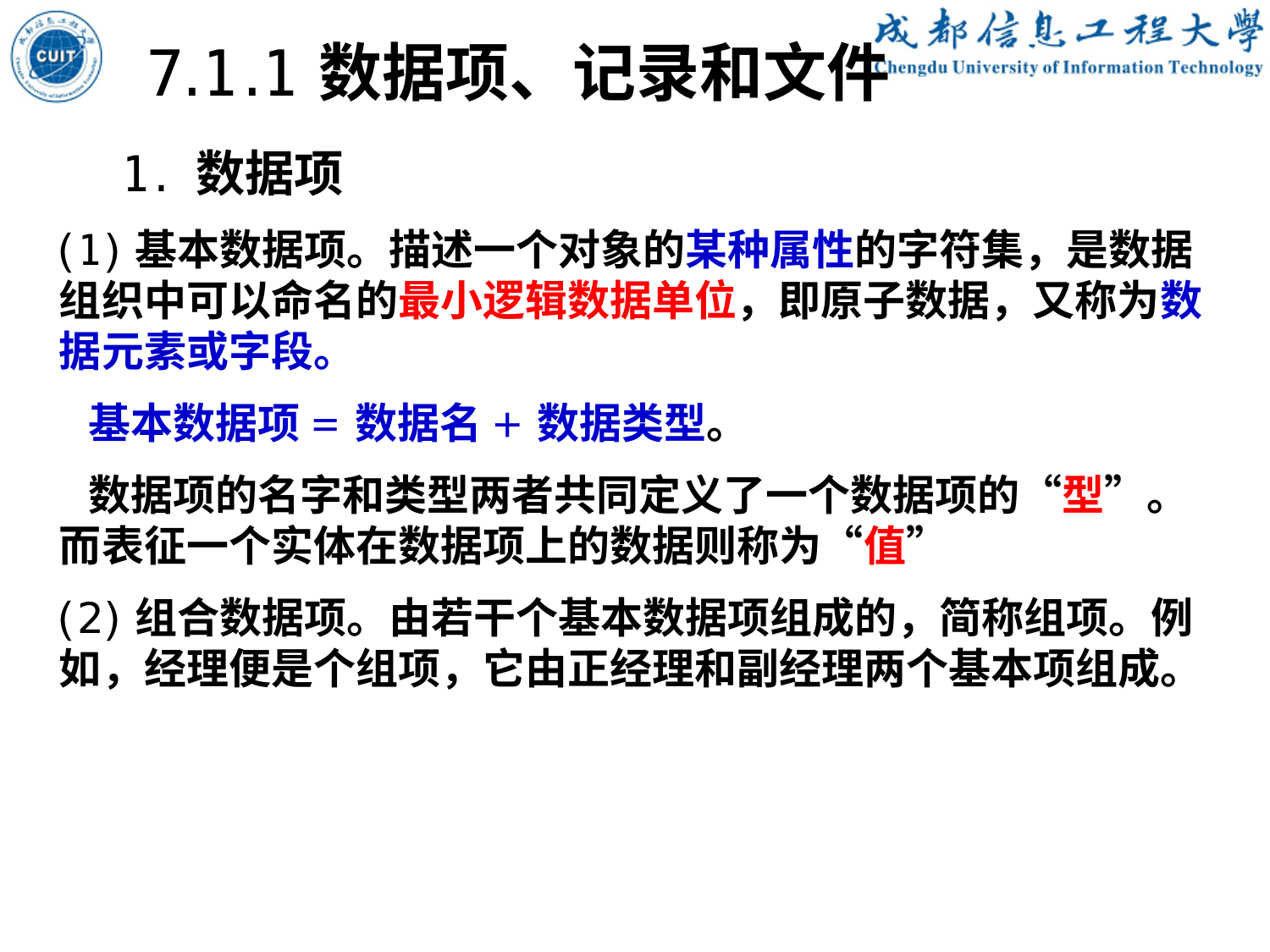

7.1.1数据项、记录和文件
1. 数据项
(1)基本数据项。描述一个对象的某种属性的字符集，是数据组织中可以命名的最小逻辑数据单位，即原子数据，又称为数据元素或字段。
  基本数据项=数据名+数据类型。
  数据项的名字和类型两者共同定义了一个数据项的“型”。而表征一个实体在数据项上的数据则称为“值”
(2)组合数据项。由若干个基本数据项组成的，简称组项。例如，经理便是个组项，它由正经理和副经理两个基本项组成。